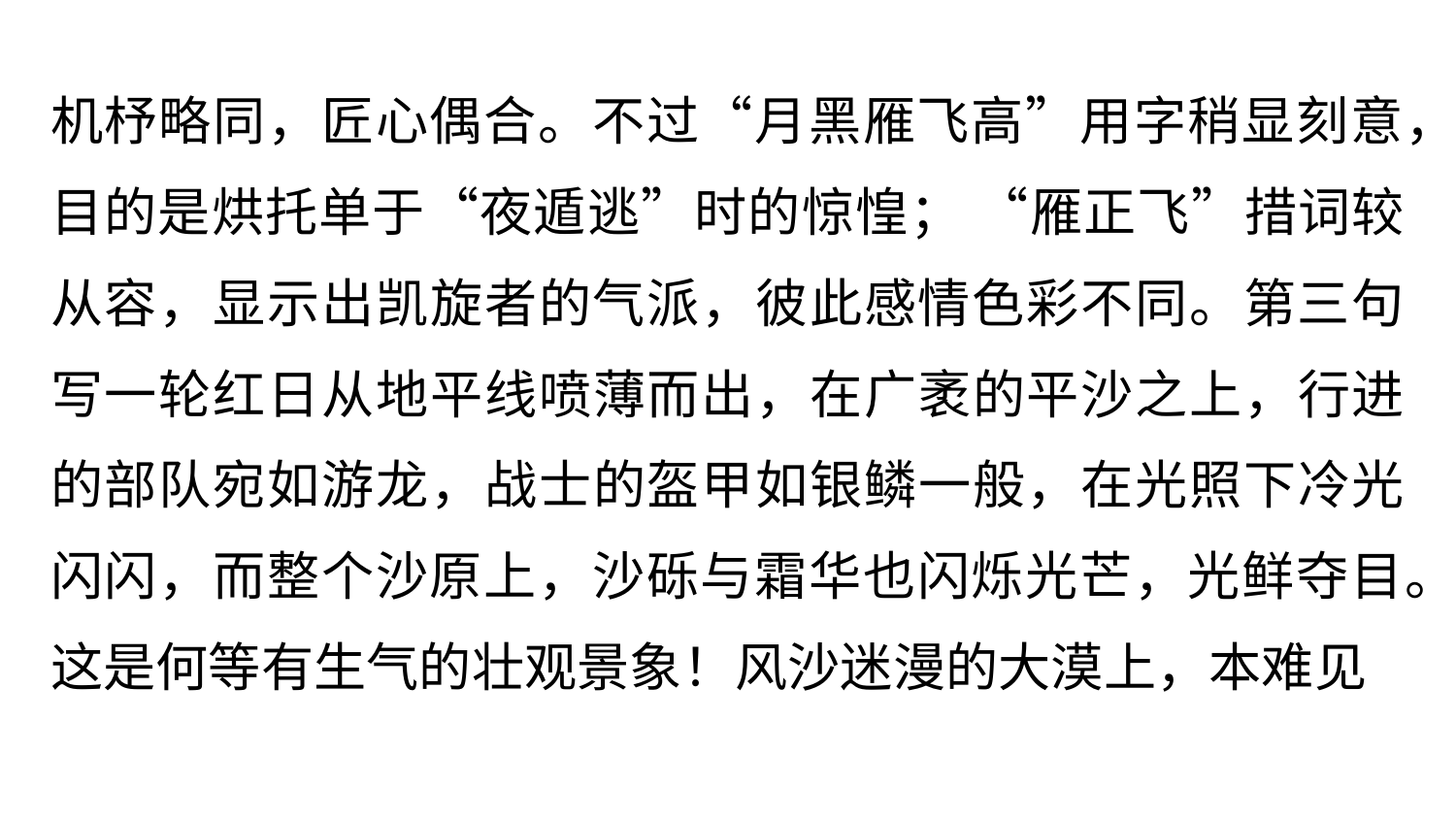

机杼略同，匠心偶合。不过“月黑雁飞高”用字稍显刻意，目的是烘托单于“夜遁逃”时的惊惶； “雁正飞”措词较从容，显示出凯旋者的气派，彼此感情色彩不同。第三句写一轮红日从地平线喷薄而出，在广袤的平沙之上，行进的部队宛如游龙，战士的盔甲如银鳞一般，在光照下冷光闪闪，而整个沙原上，沙砾与霜华也闪烁光芒，光鲜夺目。这是何等有生气的壮观景象！风沙迷漫的大漠上，本难见